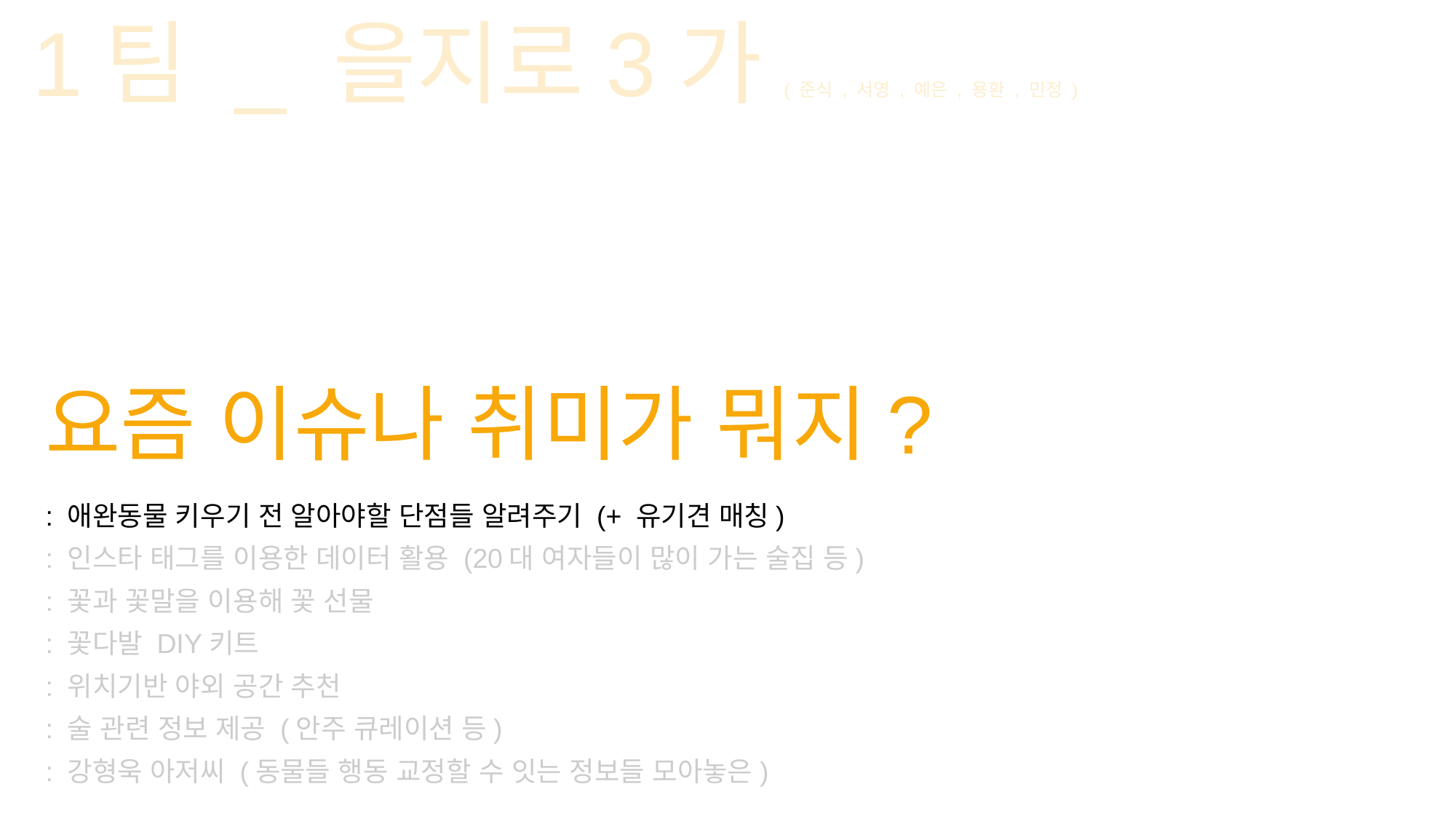

웹 1팀 _ 을지로3가( 준식 , 서영 , 예은 , 용환 , 민정 )
요즘 이슈나 취미가 뭐지?
: 애완동물 키우기 전 알아야할 단점들 알려주기 (+ 유기견 매칭)
: 인스타 태그를 이용한 데이터 활용 (20대 여자들이 많이 가는 술집 등)
: 꽃과 꽃말을 이용해 꽃 선물
: 꽃다발 DIY키트
: 위치기반 야외 공간 추천
: 술 관련 정보 제공 (안주 큐레이션 등)
: 강형욱 아저씨 (동물들 행동 교정할 수 잇는 정보들 모아놓은)